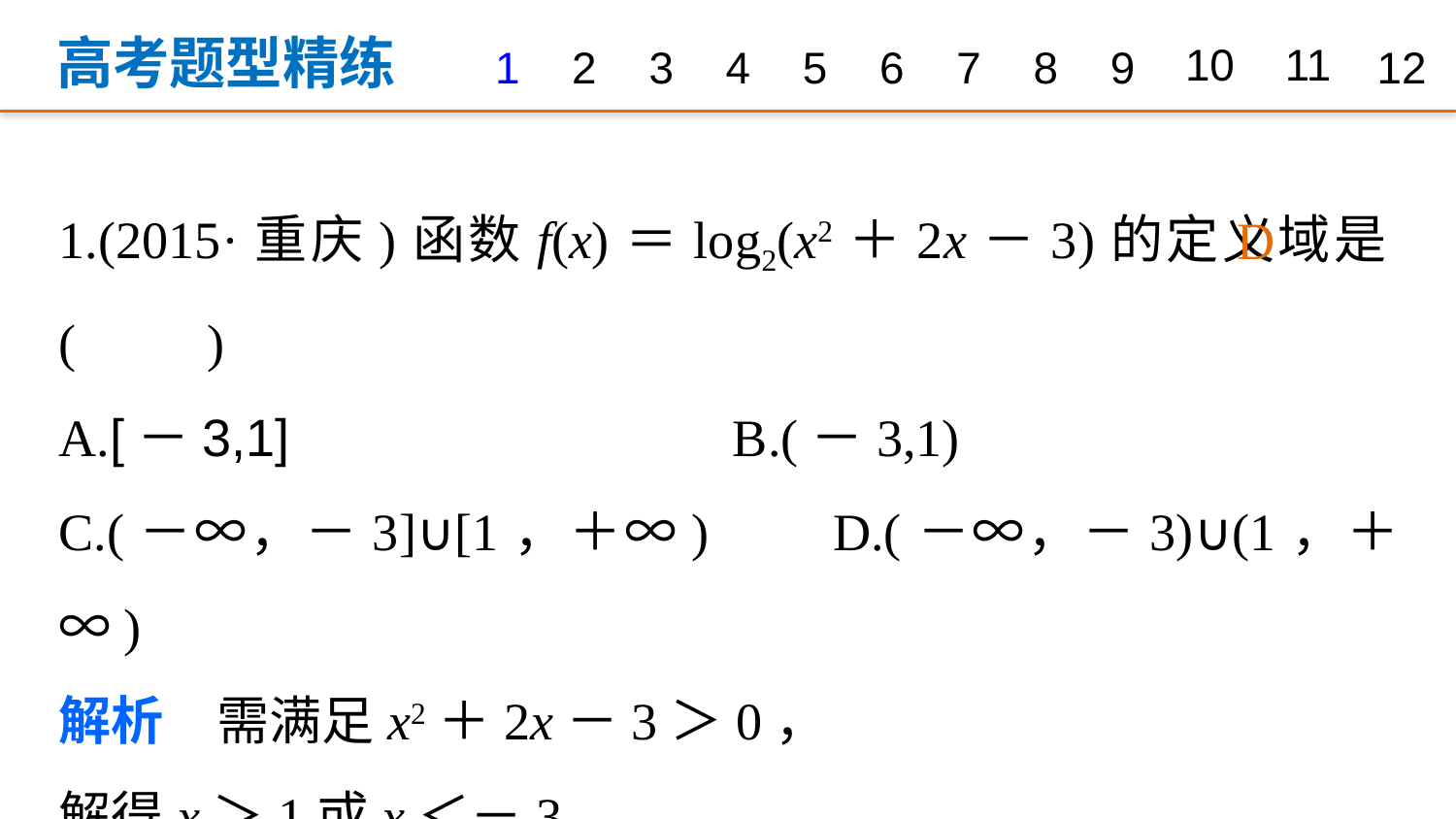

高考题型精练
1
2
3
4
5
6
7
8
9
10
11
12
1.(2015·重庆)函数f(x)＝log2(x2＋2x－3)的定义域是(　　)
A.[－3,1]  			       B.(－3,1)
C.(－∞，－3]∪[1，＋∞)        D.(－∞，－3)∪(1，＋∞)
解析　需满足x2＋2x－3＞0，
解得x＞1或x＜－3，
所以f(x)的定义域为(－∞，－3)∪(1，＋∞).
D